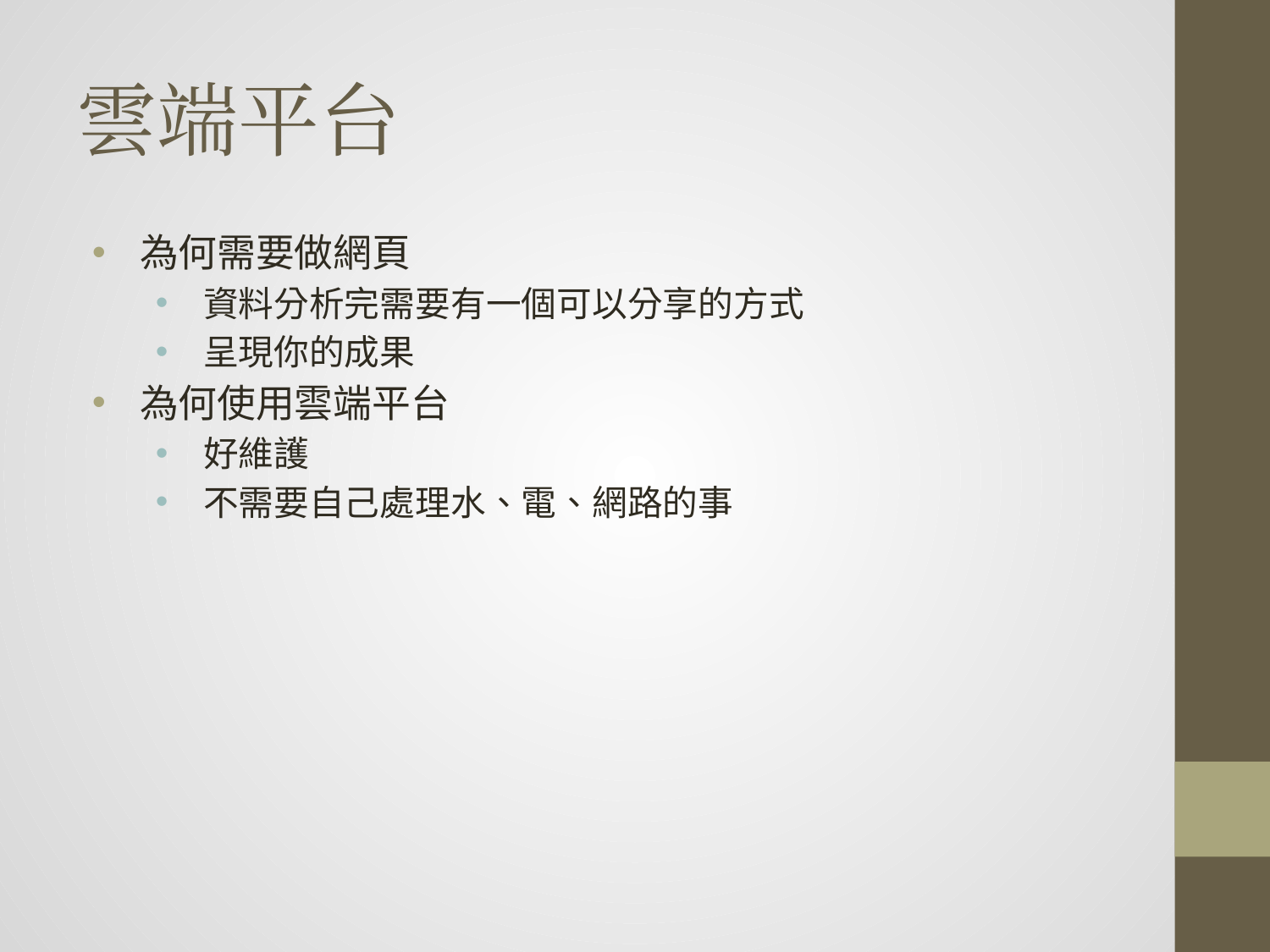

# 雲端平台
為何需要做網頁
資料分析完需要有一個可以分享的方式
呈現你的成果
為何使用雲端平台
好維護
不需要自己處理水、電、網路的事